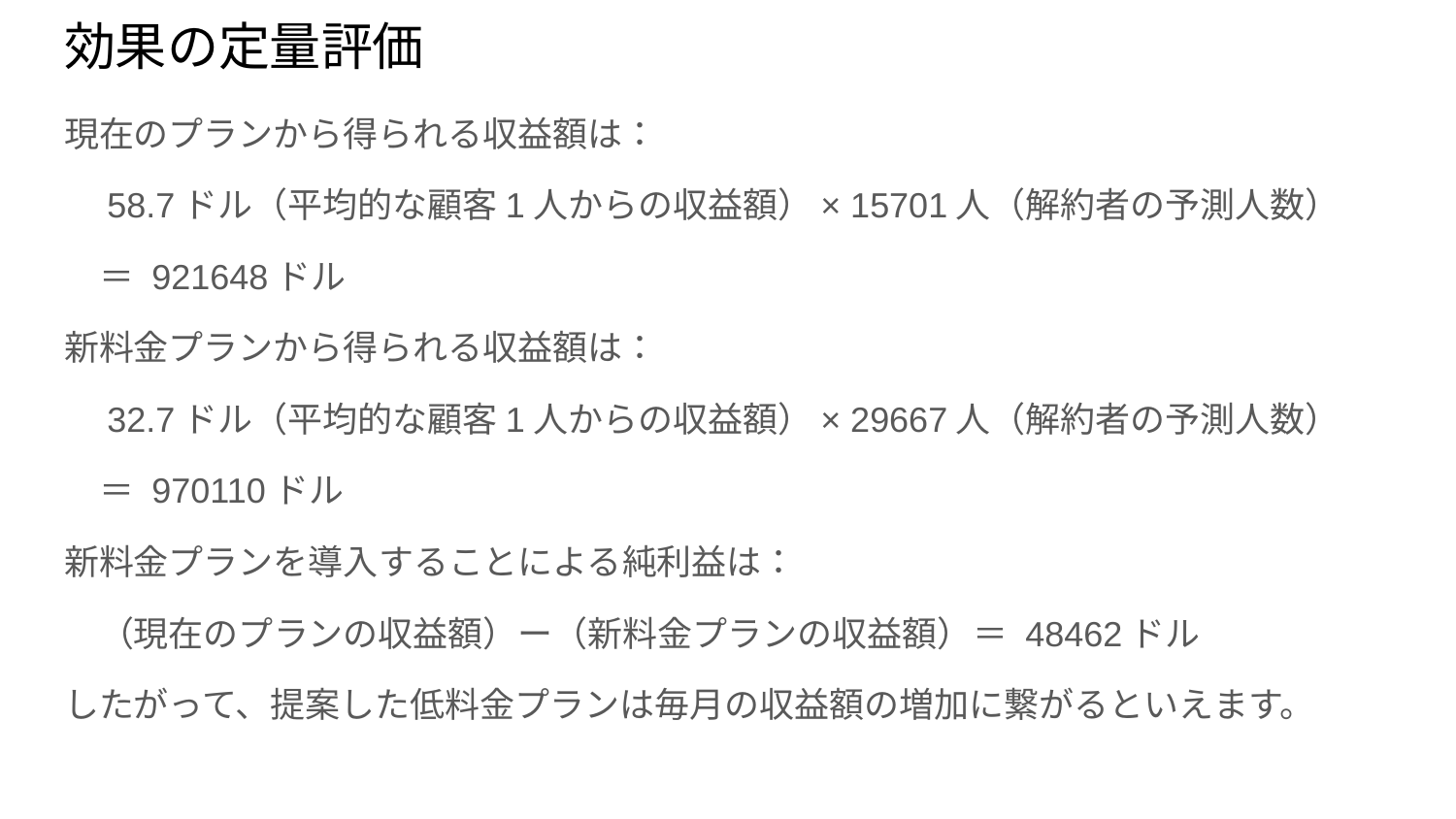

# 効果の定量評価
現在のプランから得られる収益額は：
　58.7ドル（平均的な顧客1人からの収益額）× 15701人（解約者の予測人数）
　＝ 921648ドル
新料金プランから得られる収益額は：
　32.7ドル（平均的な顧客1人からの収益額）× 29667人（解約者の予測人数）
　＝ 970110ドル
新料金プランを導入することによる純利益は：
　（現在のプランの収益額）ー（新料金プランの収益額）＝ 48462ドル
したがって、提案した低料金プランは毎月の収益額の増加に繋がるといえます。